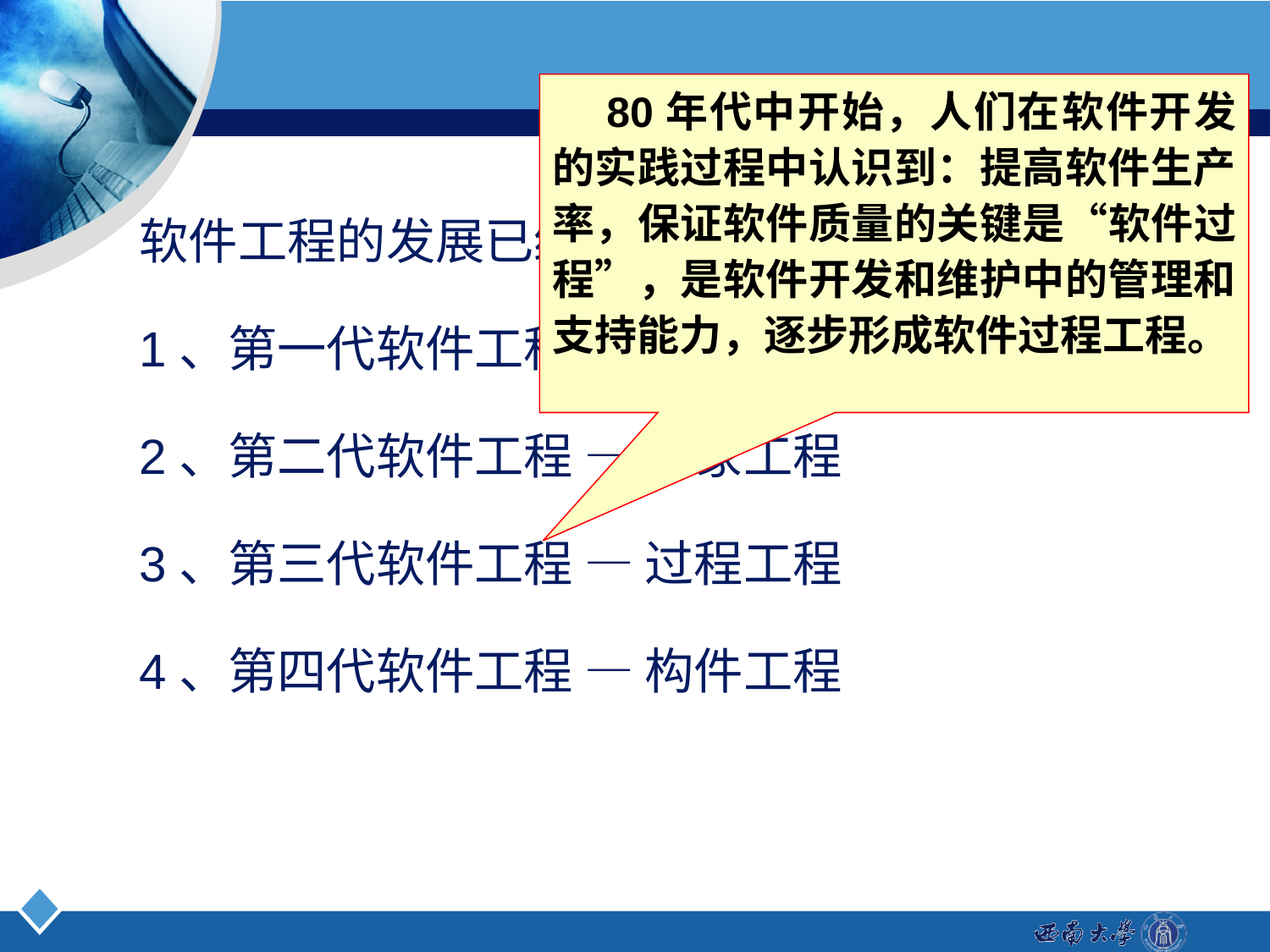

80年代中开始，人们在软件开发的实践过程中认识到：提高软件生产率，保证软件质量的关键是“软件过程”，是软件开发和维护中的管理和支持能力，逐步形成软件过程工程。
软件工程的发展已经历了四个重要阶段：
1、第一代软件工程 — 传统的软件工程
2、第二代软件工程 — 对象工程
3、第三代软件工程 — 过程工程
4、第四代软件工程 — 构件工程